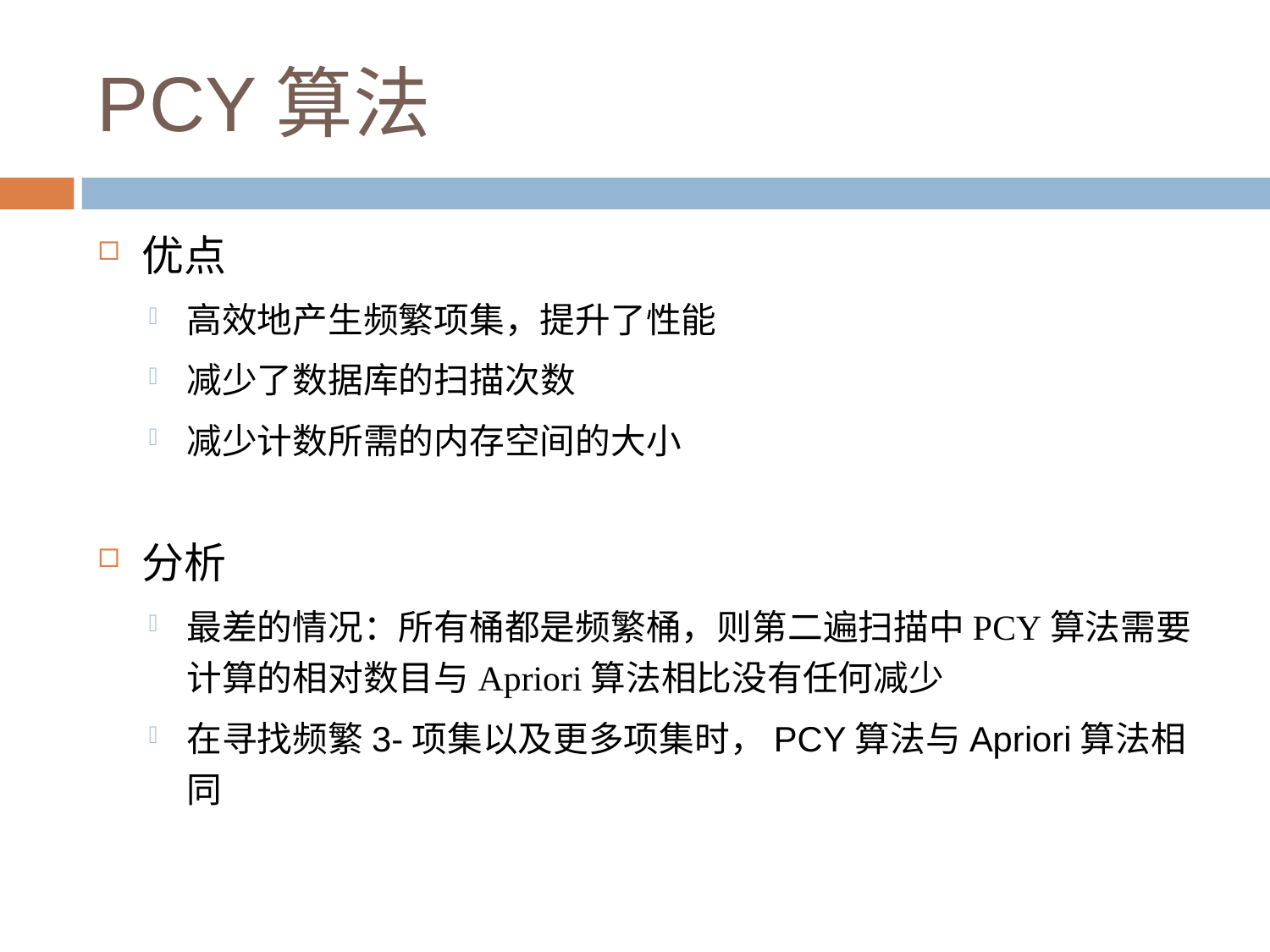

# PCY算法
24
优点
高效地产生频繁项集，提升了性能
减少了数据库的扫描次数
减少计数所需的内存空间的大小

分析
最差的情况：所有桶都是频繁桶，则第二遍扫描中PCY算法需要计算的相对数目与Apriori算法相比没有任何减少
在寻找频繁3-项集以及更多项集时，PCY算法与Apriori算法相同